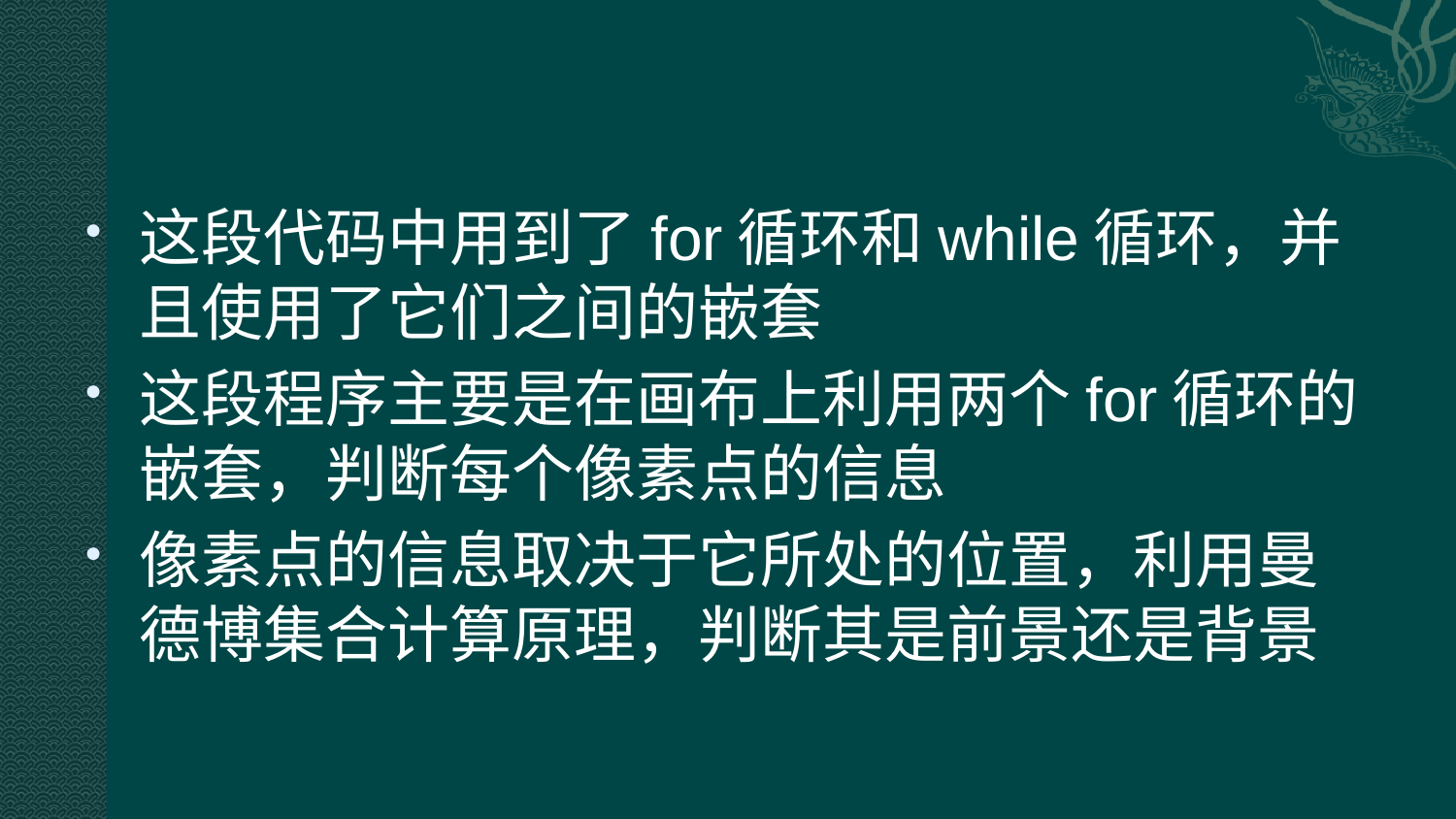

#
这段代码中用到了for循环和while循环，并且使用了它们之间的嵌套
这段程序主要是在画布上利用两个for循环的嵌套，判断每个像素点的信息
像素点的信息取决于它所处的位置，利用曼德博集合计算原理，判断其是前景还是背景